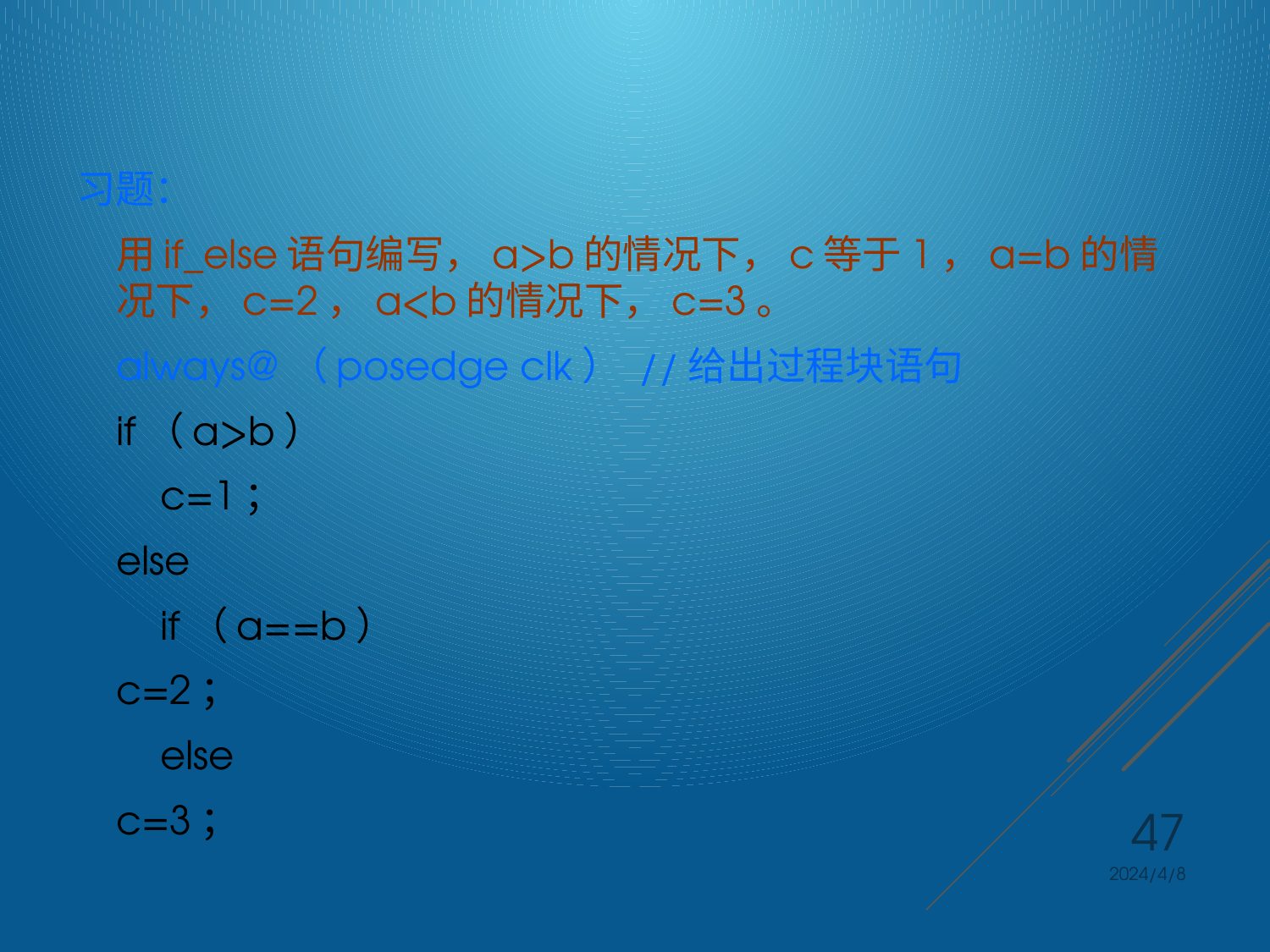

习题：
		用if_else语句编写，a>b的情况下，c等于1，a=b的情	况下，c=2，a<b的情况下，c=3。
	always@（posedge clk） //给出过程块语句
		if（a>b）
		    c=1；
		else
		    if（a==b）
			c=2；
		    else
			c=3；
47
2024/4/8